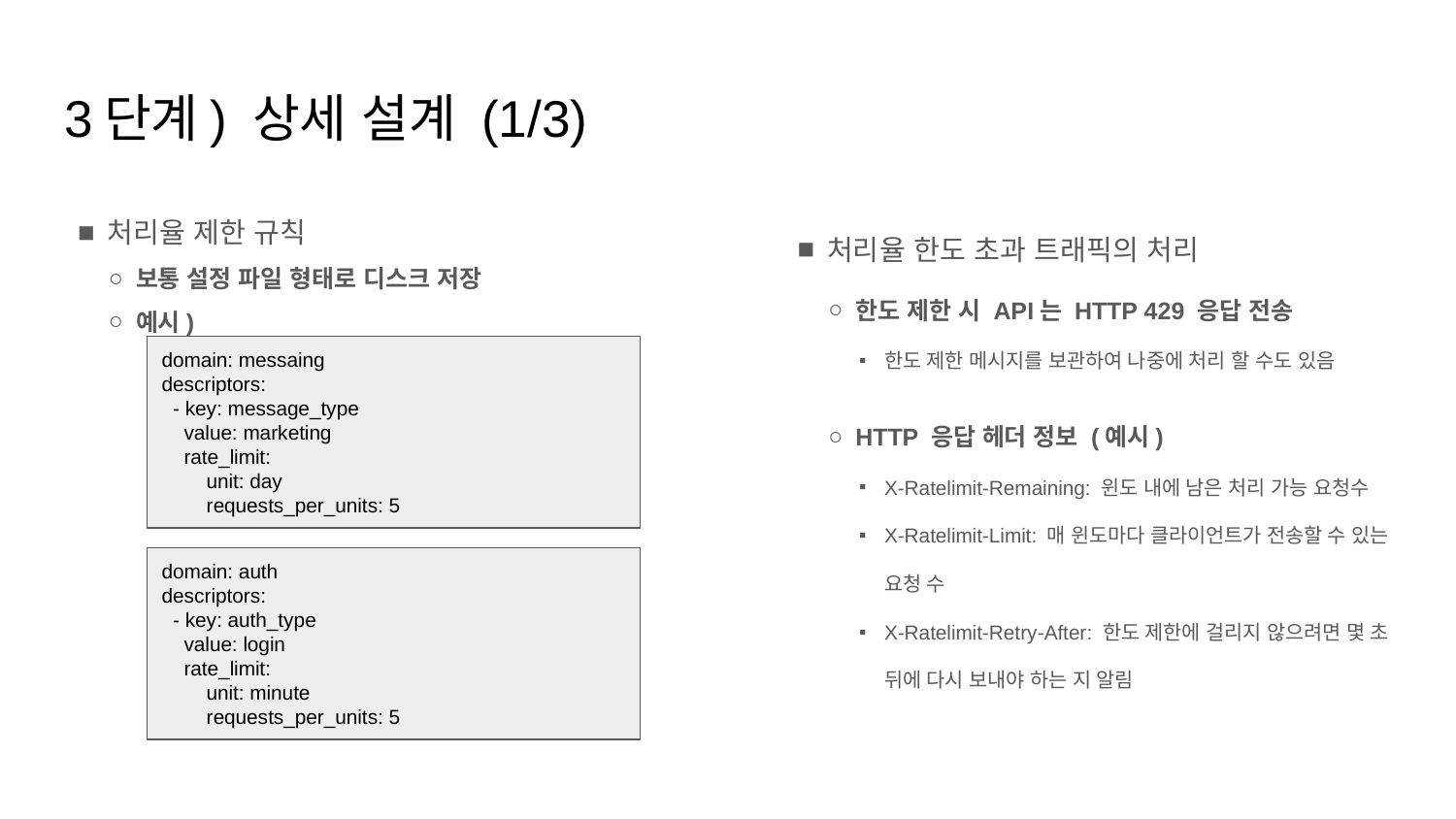

# 3단계) 상세 설계 (1/3)
처리율 제한 규칙
보통 설정 파일 형태로 디스크 저장
예시)

처리율 한도 초과 트래픽의 처리
한도 제한 시 API는 HTTP 429 응답 전송
한도 제한 메시지를 보관하여 나중에 처리 할 수도 있음
HTTP 응답 헤더 정보 (예시)
X-Ratelimit-Remaining: 윈도 내에 남은 처리 가능 요청수
X-Ratelimit-Limit: 매 윈도마다 클라이언트가 전송할 수 있는 요청 수
X-Ratelimit-Retry-After: 한도 제한에 걸리지 않으려면 몇 초 뒤에 다시 보내야 하는 지 알림
domain: messaing
descriptors:
  - key: message_type
    value: marketing
    rate_limit:
        unit: day
        requests_per_units: 5
domain: auth
descriptors:
  - key: auth_type
    value: login
    rate_limit:
        unit: minute
        requests_per_units: 5